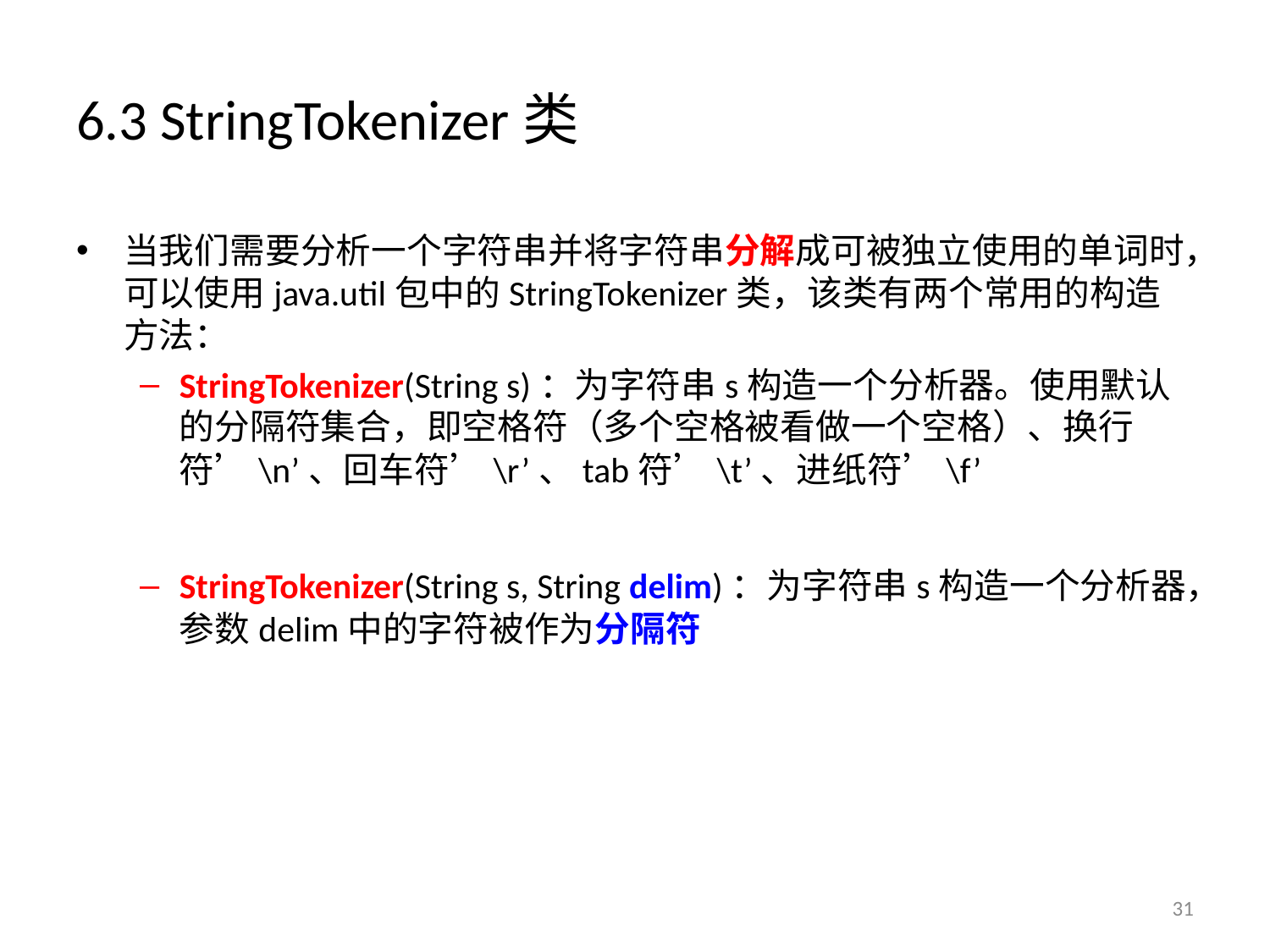

# 6.3 StringTokenizer类
当我们需要分析一个字符串并将字符串分解成可被独立使用的单词时，可以使用java.util包中的StringTokenizer类，该类有两个常用的构造方法：
StringTokenizer(String s)：为字符串s构造一个分析器。使用默认的分隔符集合，即空格符（多个空格被看做一个空格）、换行符’\n’、回车符’\r’、tab符’\t’、进纸符’\f’

StringTokenizer(String s, String delim)：为字符串s构造一个分析器，参数delim中的字符被作为分隔符
31